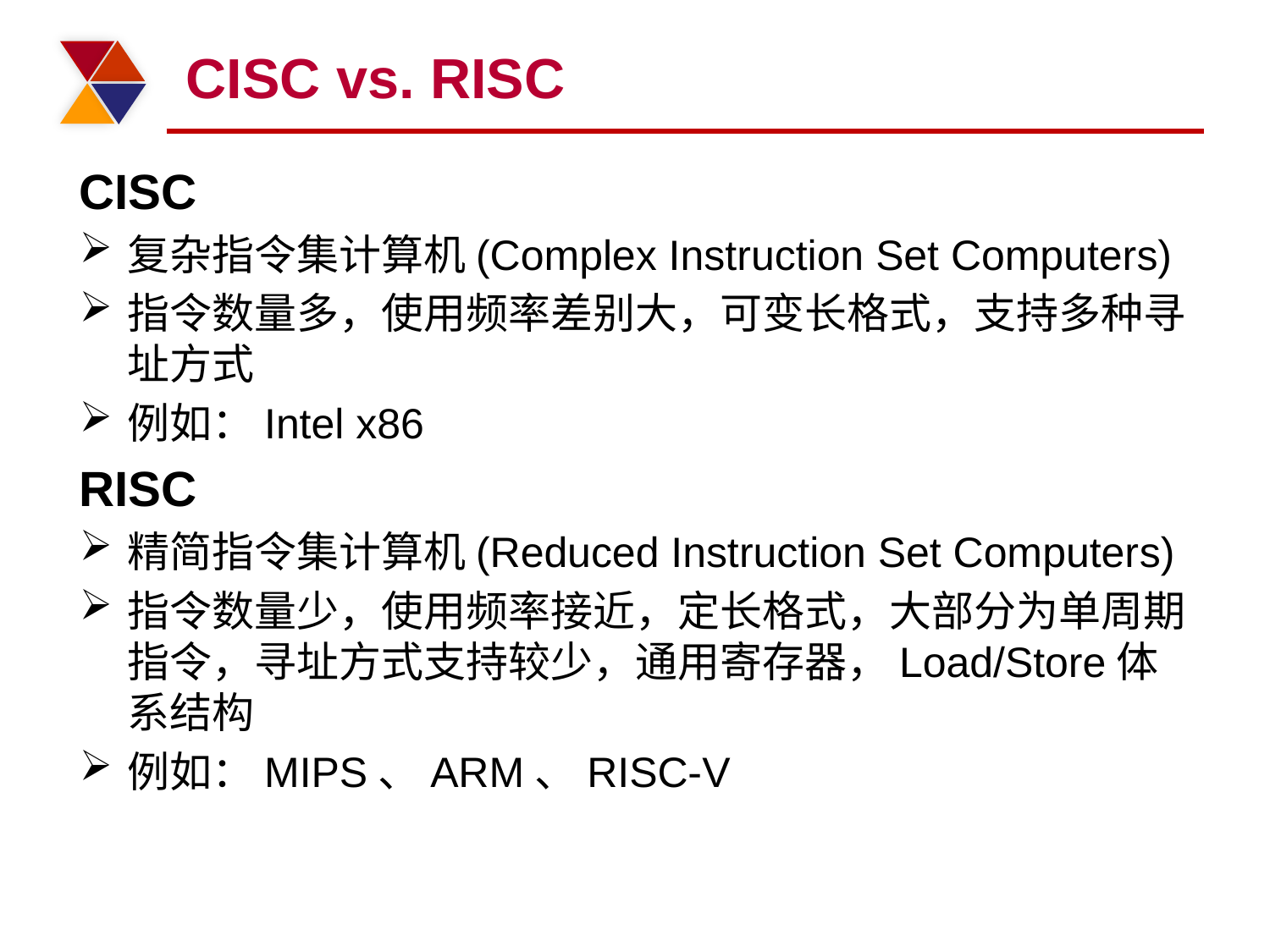

# CISC vs. RISC
CISC
复杂指令集计算机(Complex Instruction Set Computers)
指令数量多，使用频率差别大，可变长格式，支持多种寻址方式
例如：Intel x86
RISC
精简指令集计算机(Reduced Instruction Set Computer​​​​​​​s)
指令数量少，使用频率接近，定长格式，大部分为单周期指令，寻址方式支持较少，通用寄存器，Load/Store体系结构
例如：MIPS、ARM、RISC-V